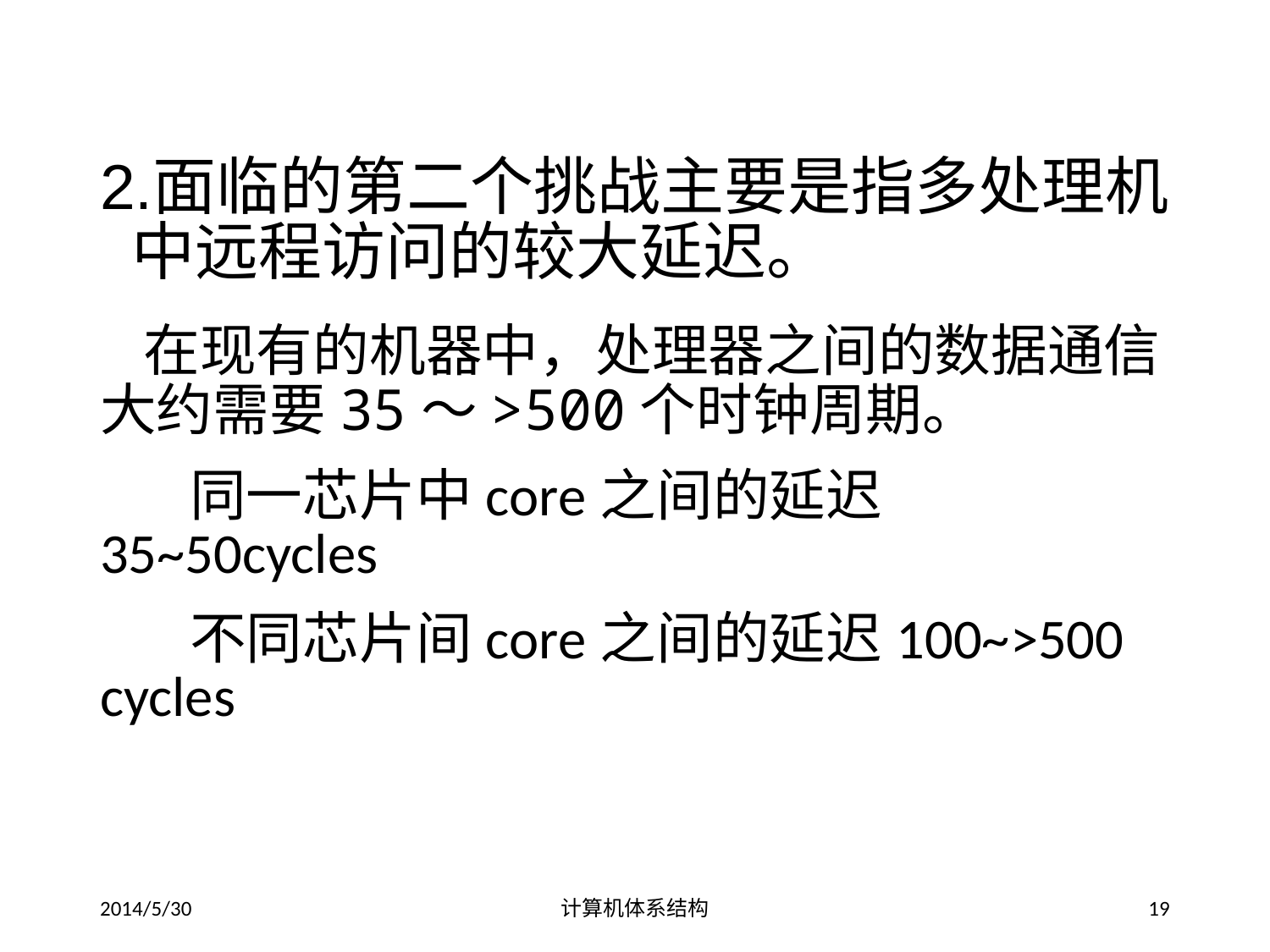

#
面临的第二个挑战主要是指多处理机中远程访问的较大延迟。
  在现有的机器中，处理器之间的数据通信大约需要35～>500个时钟周期。
      同一芯片中core之间的延迟35~50cycles
      不同芯片间core之间的延迟100~>500 cycles

2014/5/30
计算机体系结构
19